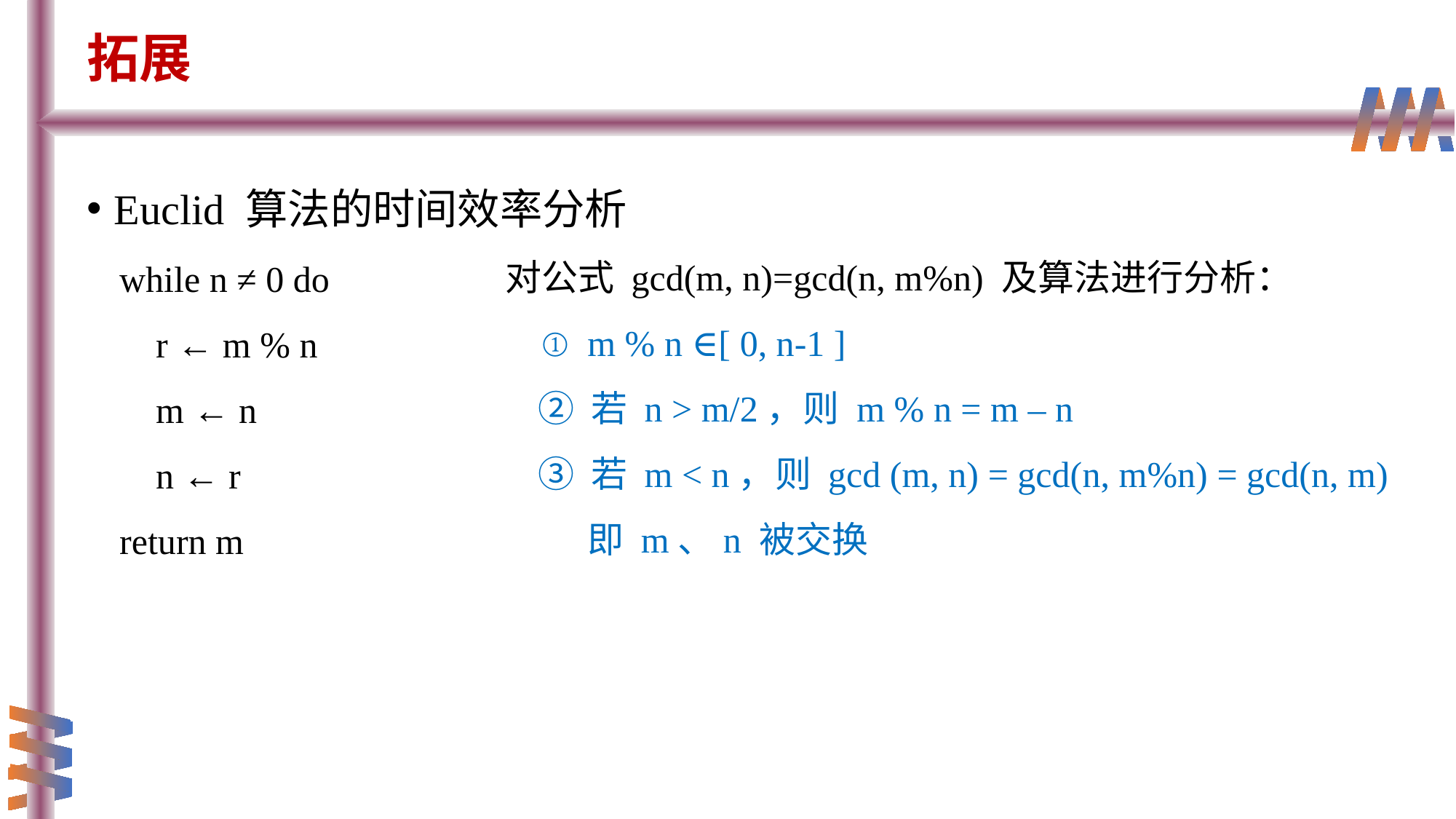

# 拓展
Euclid 算法的时间效率分析
对公式 gcd(m, n)=gcd(n, m%n) 及算法进行分析：
    ①  m % n ∈[ 0, n-1 ]
    ② 若 n > m/2，则 m % n = m – n
    ③ 若 m < n，则 gcd (m, n) = gcd(n, m%n) = gcd(n, m)
         即 m、n 被交换
while n ≠ 0 do
	 r ← m % n
    m ← n
    n ← r
return m